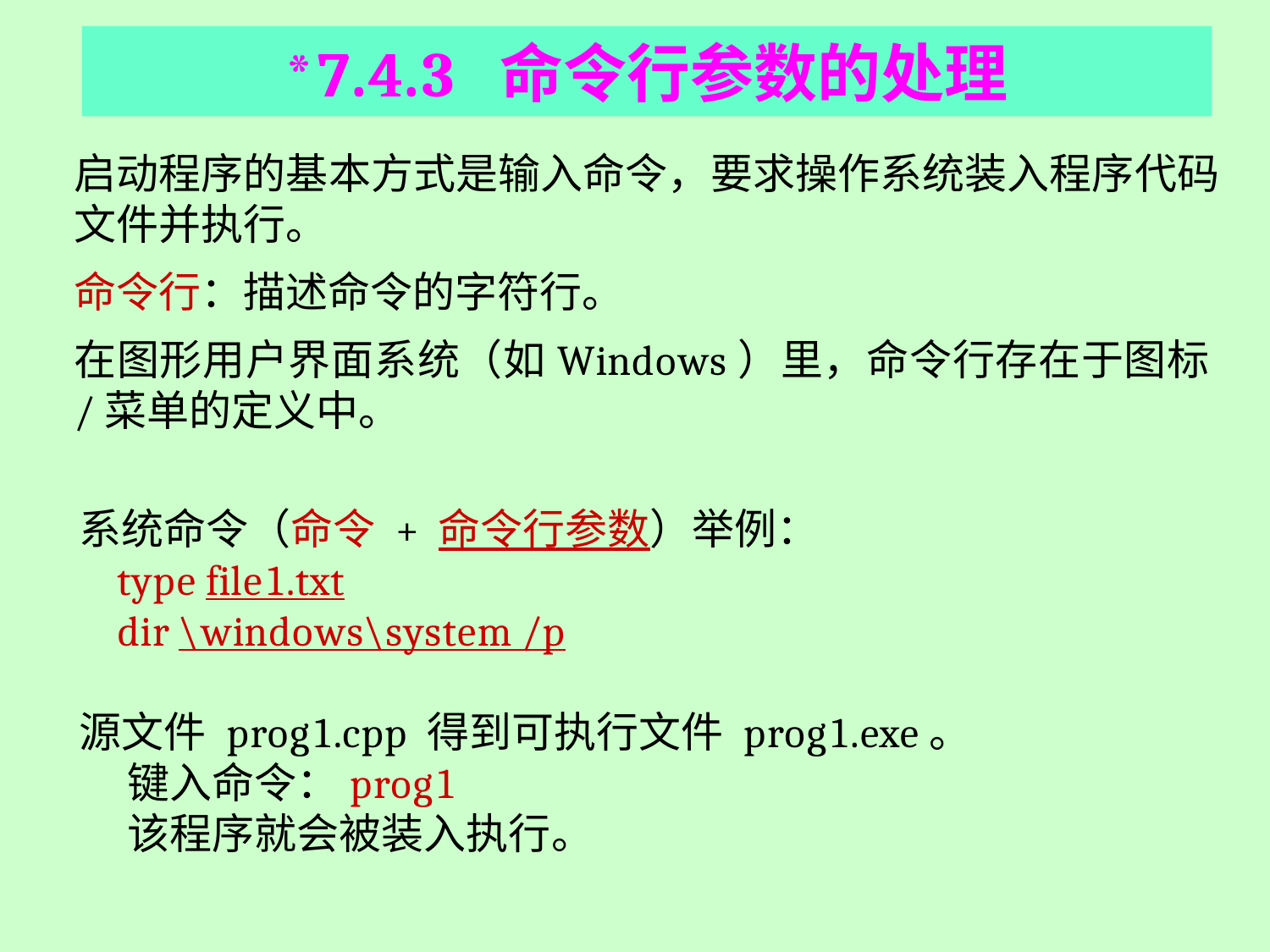

*7.4.3  命令行参数的处理
启动程序的基本方式是输入命令，要求操作系统装入程序代码文件并执行。
命令行：描述命令的字符行。
在图形用户界面系统（如Windows）里，命令行存在于图标/菜单的定义中。
系统命令（命令 + 命令行参数）举例：
    type file1.txt
    dir \windows\system /p

源文件 prog1.cpp 得到可执行文件 prog1.exe。
    键入命令：prog1
    该程序就会被装入执行。